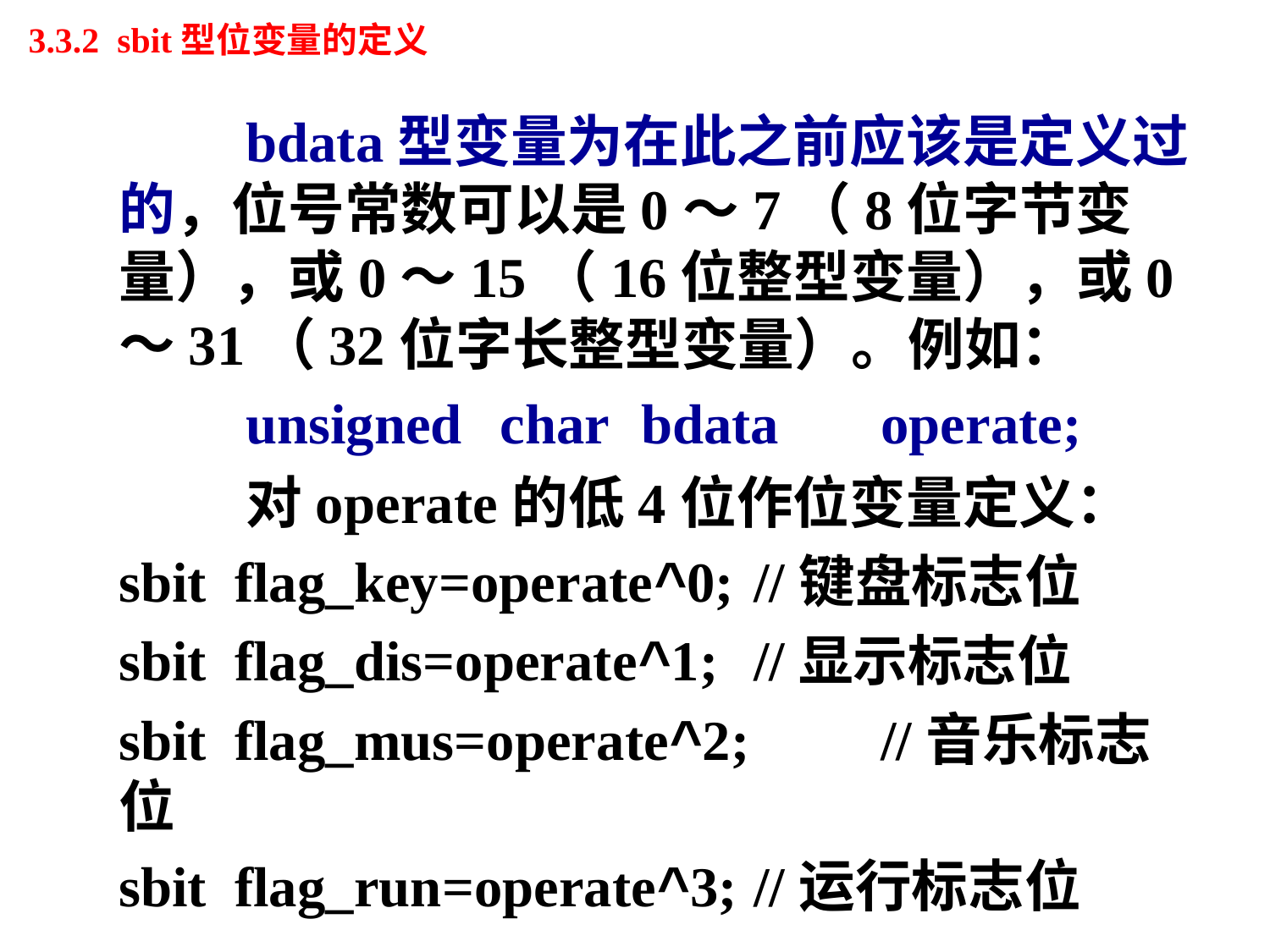

# 3.3.2  sbit型位变量的定义
		bdata型变量为在此之前应该是定义过的，位号常数可以是0～7（8位字节变量），或0～15（16位整型变量），或0～31（32位字长整型变量）。例如：
		unsigned	char	 bdata	operate;
		对operate的低4位作位变量定义：
	sbit  flag_key=operate^0; 	//键盘标志位
	sbit  flag_dis=operate^1; 	//显示标志位
	sbit  flag_mus=operate^2; 	//音乐标志位
	sbit  flag_run=operate^3; 	//运行标志位